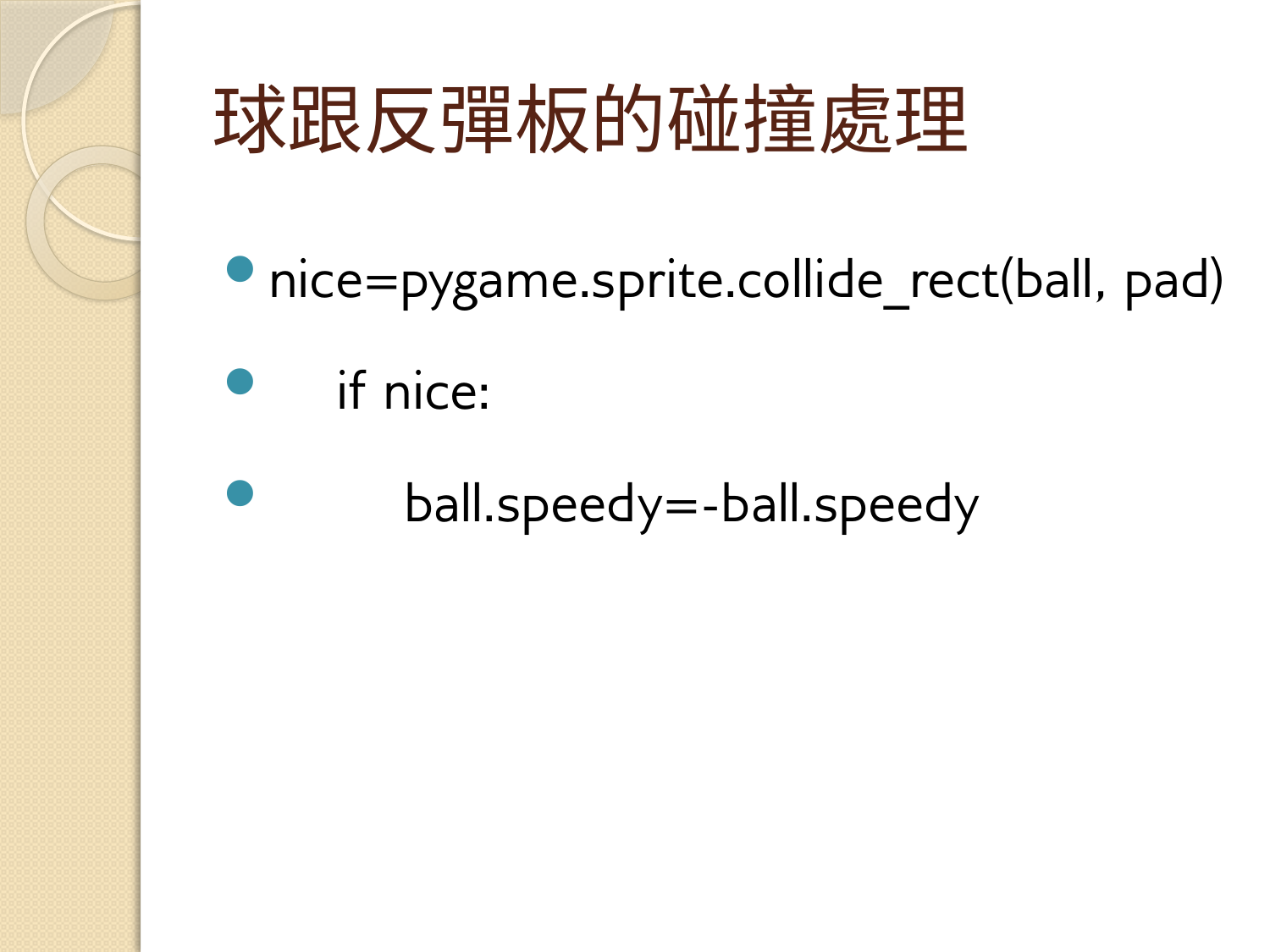

# 球跟反彈板的碰撞處理
nice=pygame.sprite.collide_rect(ball, pad)
    if nice:
        ball.speedy=-ball.speedy